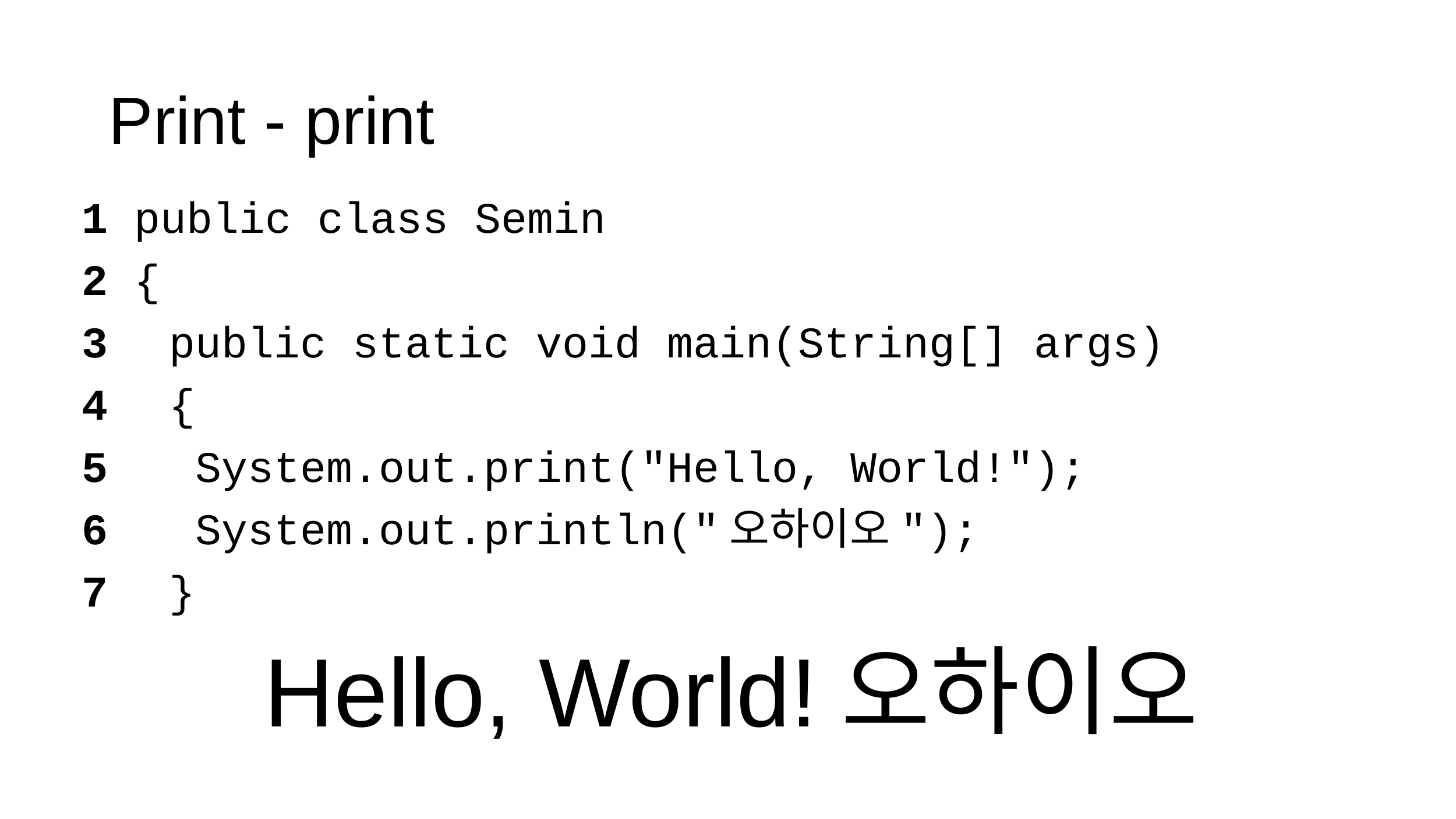

# Print - print
1 public class Semin
2 {
3 	public static void main(String[] args)
4 	{
5 	 System.out.print("Hello, World!");
6	 System.out.println("오하이오");
7	}
Hello, World!오하이오